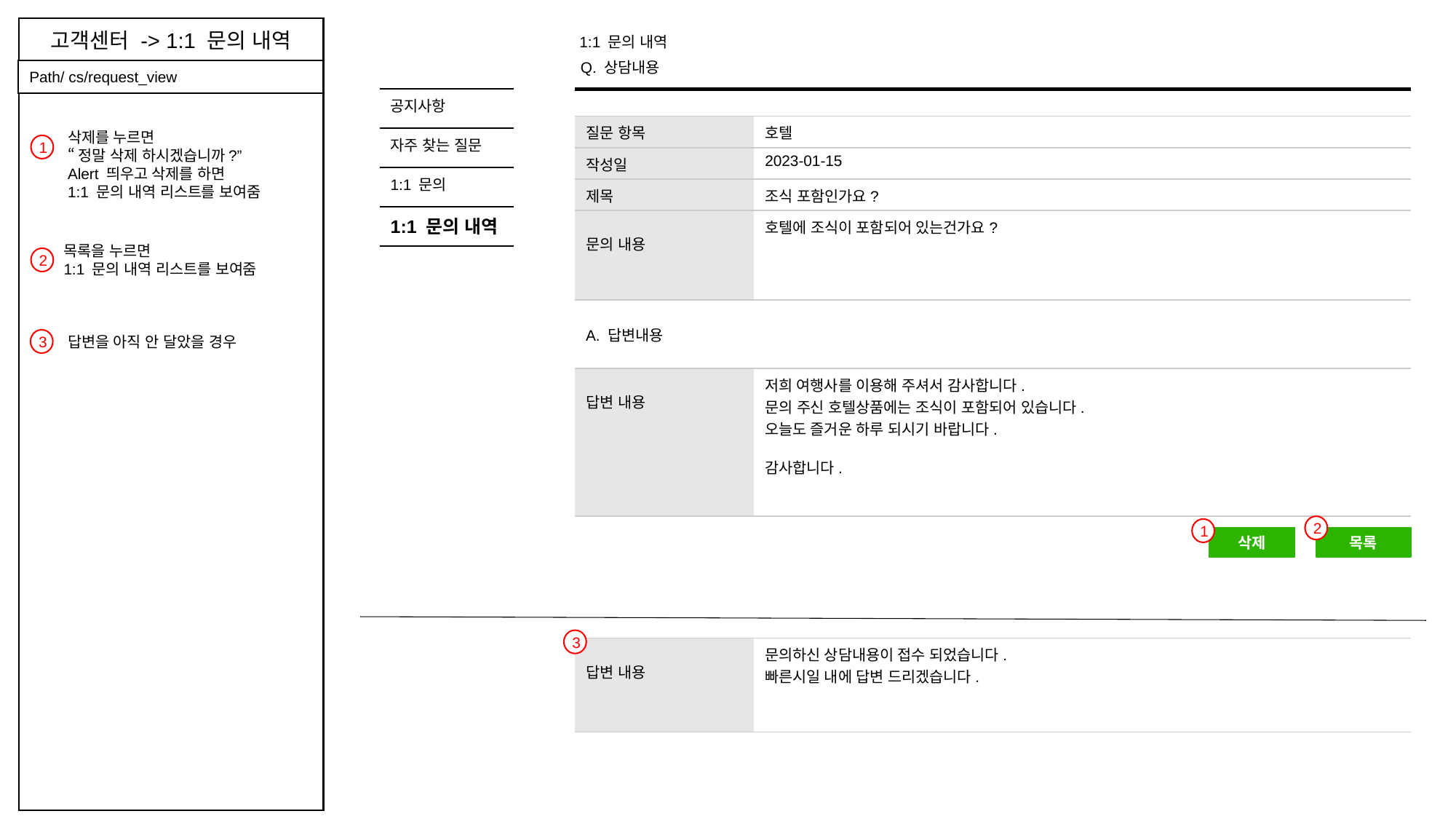

고객센터 -> 1:1 문의 내역
1:1 문의 내역
Q. 상담내용
Path/ cs/request_view

| 공지사항 |
| --- |
| 자주 찾는 질문 |
| 1:1 문의 |
| 1:1 문의 내역 |
| 질문 항목 | 호텔 |
| --- | --- |
| 작성일 | 2023-01-15 |
| 제목 | 조식 포함인가요? |
| 문의 내용 | 호텔에 조식이 포함되어 있는건가요? |
삭제를 누르면
“정말 삭제 하시겠습니까?”
Alert 띄우고 삭제를 하면
1:1 문의 내역 리스트를 보여줌
1
목록을 누르면
1:1 문의 내역 리스트를 보여줌
2
A. 답변내용
답변을 아직 안 달았을 경우
3
| 답변 내용 | 저희 여행사를 이용해 주셔서 감사합니다. 문의 주신 호텔상품에는 조식이 포함되어 있습니다. 오늘도 즐거운 하루 되시기 바랍니다. 감사합니다. |
| --- | --- |
2
1
삭제
목록
3
| 답변 내용 | 문의하신 상담내용이 접수 되었습니다. 빠른시일 내에 답변 드리겠습니다. |
| --- | --- |